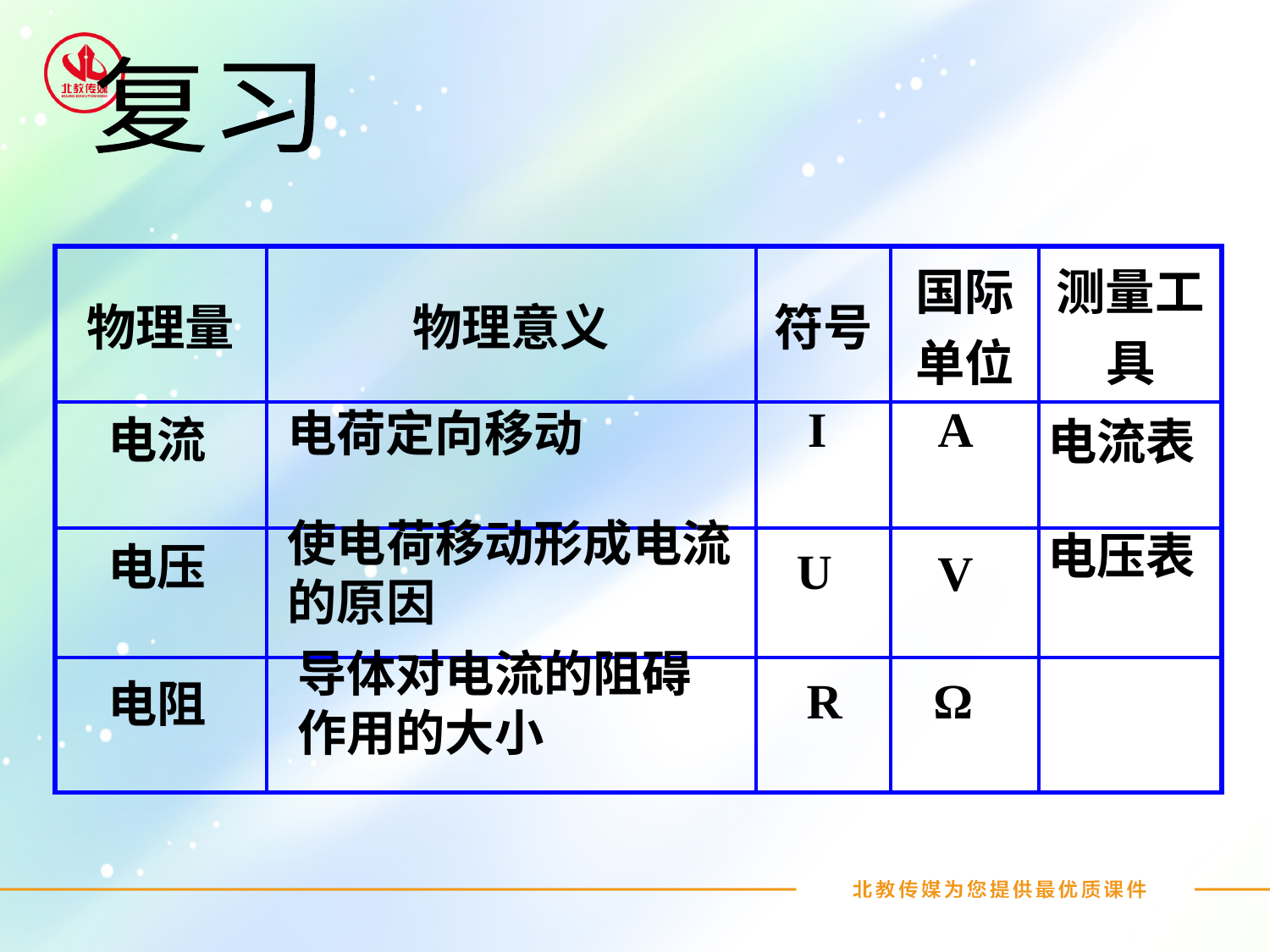

复习
| 物理量 | 物理意义 | 符号 | 国际单位 | 测量工具 |
| --- | --- | --- | --- | --- |
|  |  |  |  |  |
|  |  |  |  |  |
|  |  |  |  |  |

I
A
电荷定向移动
电流
电流表
使电荷移动形成电流的原因
电压表
电压
U
V
导体对电流的阻碍作用的大小
R
Ω
电阻